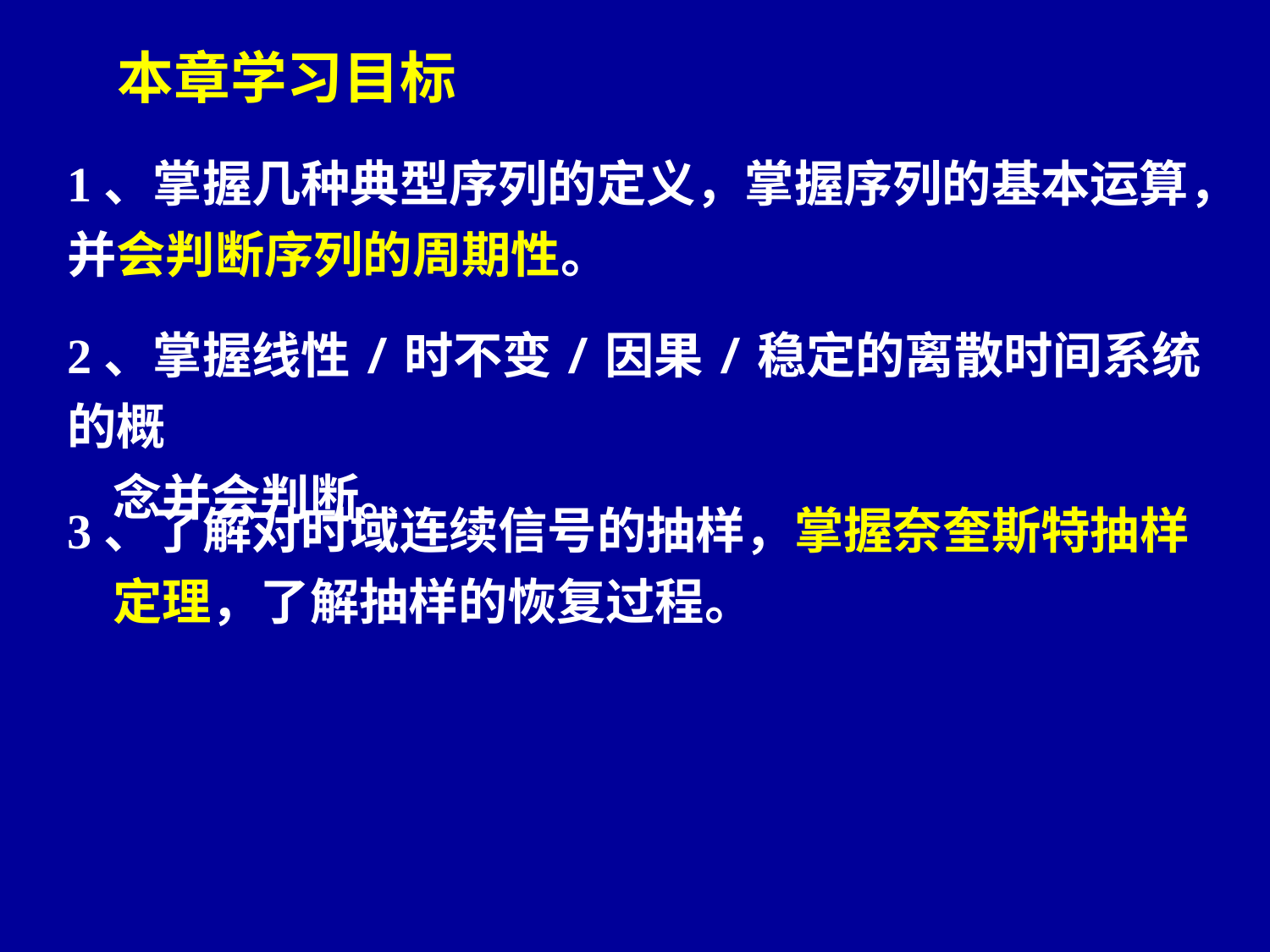

本章学习目标
1、掌握几种典型序列的定义，掌握序列的基本运算，并会判断序列的周期性。
2、掌握线性/时不变/因果/稳定的离散时间系统的概
   念并会判断。
3、了解对时域连续信号的抽样，掌握奈奎斯特抽样
   定理，了解抽样的恢复过程。